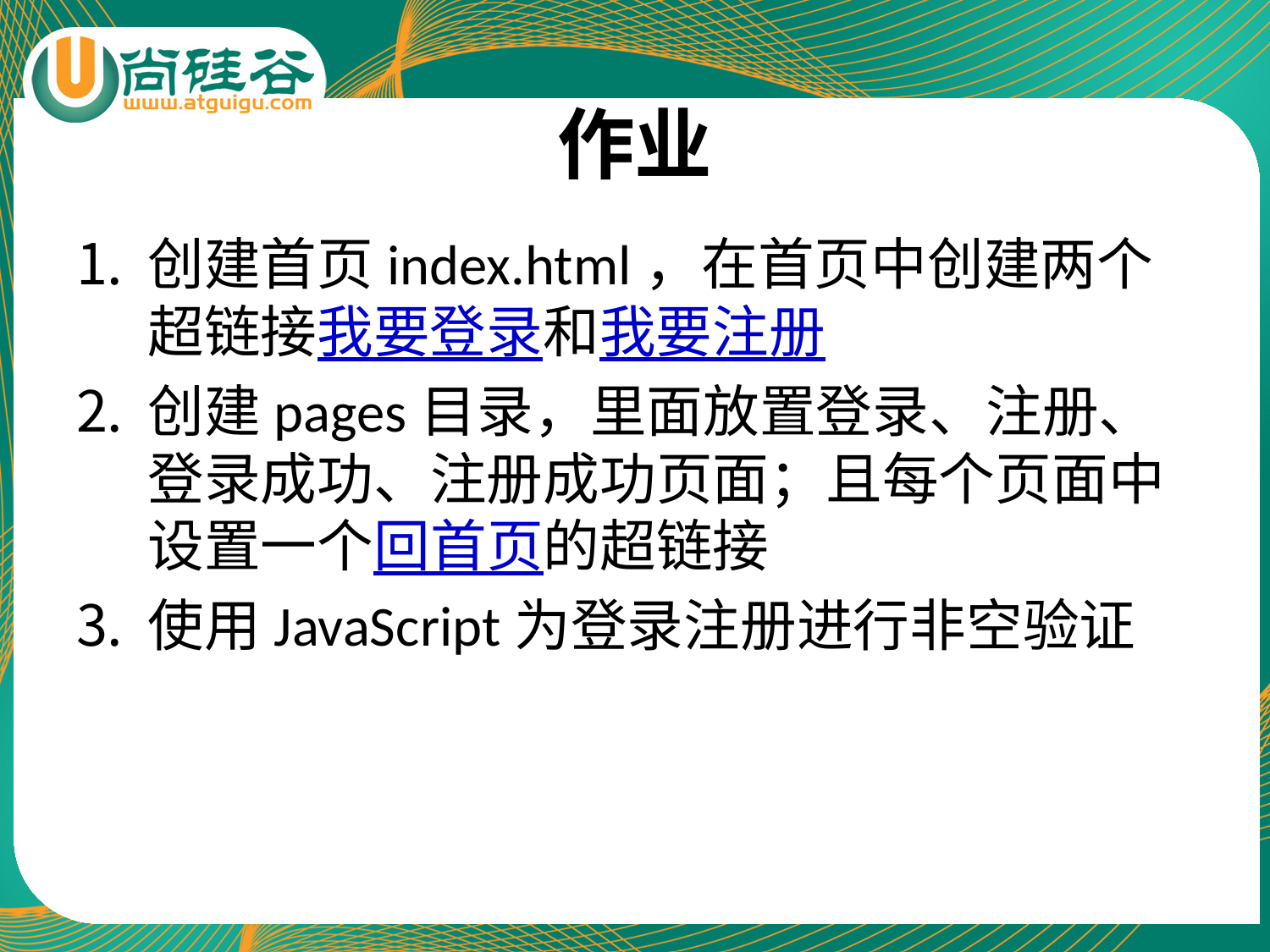

# 作业
创建首页index.html，在首页中创建两个超链接我要登录和我要注册
创建pages目录，里面放置登录、注册、登录成功、注册成功页面；且每个页面中设置一个回首页的超链接
使用JavaScript为登录注册进行非空验证